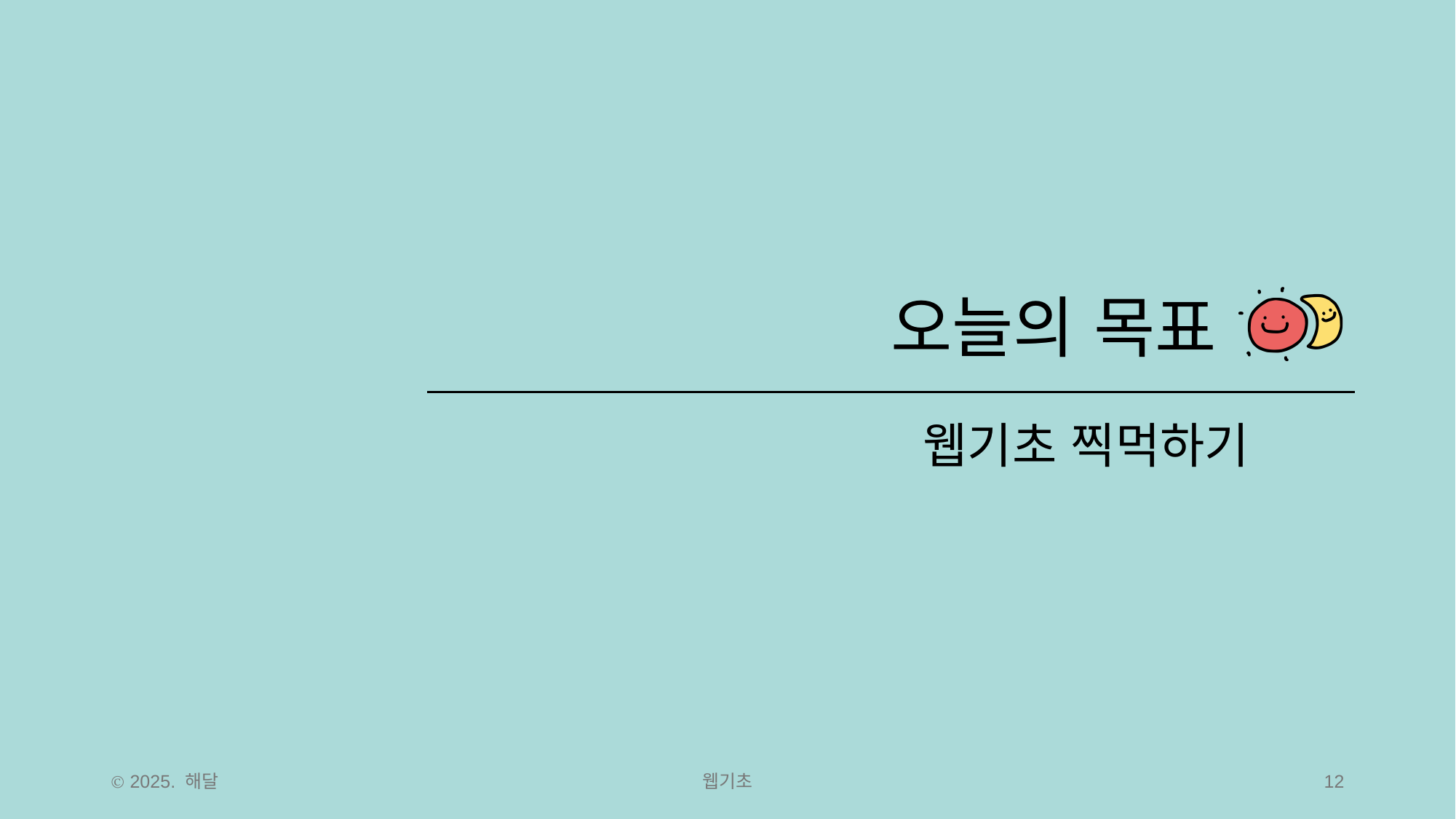

# 오늘의 목표
웹기초 찍먹하기
Ⓒ 2025. 해달
웹기초
12